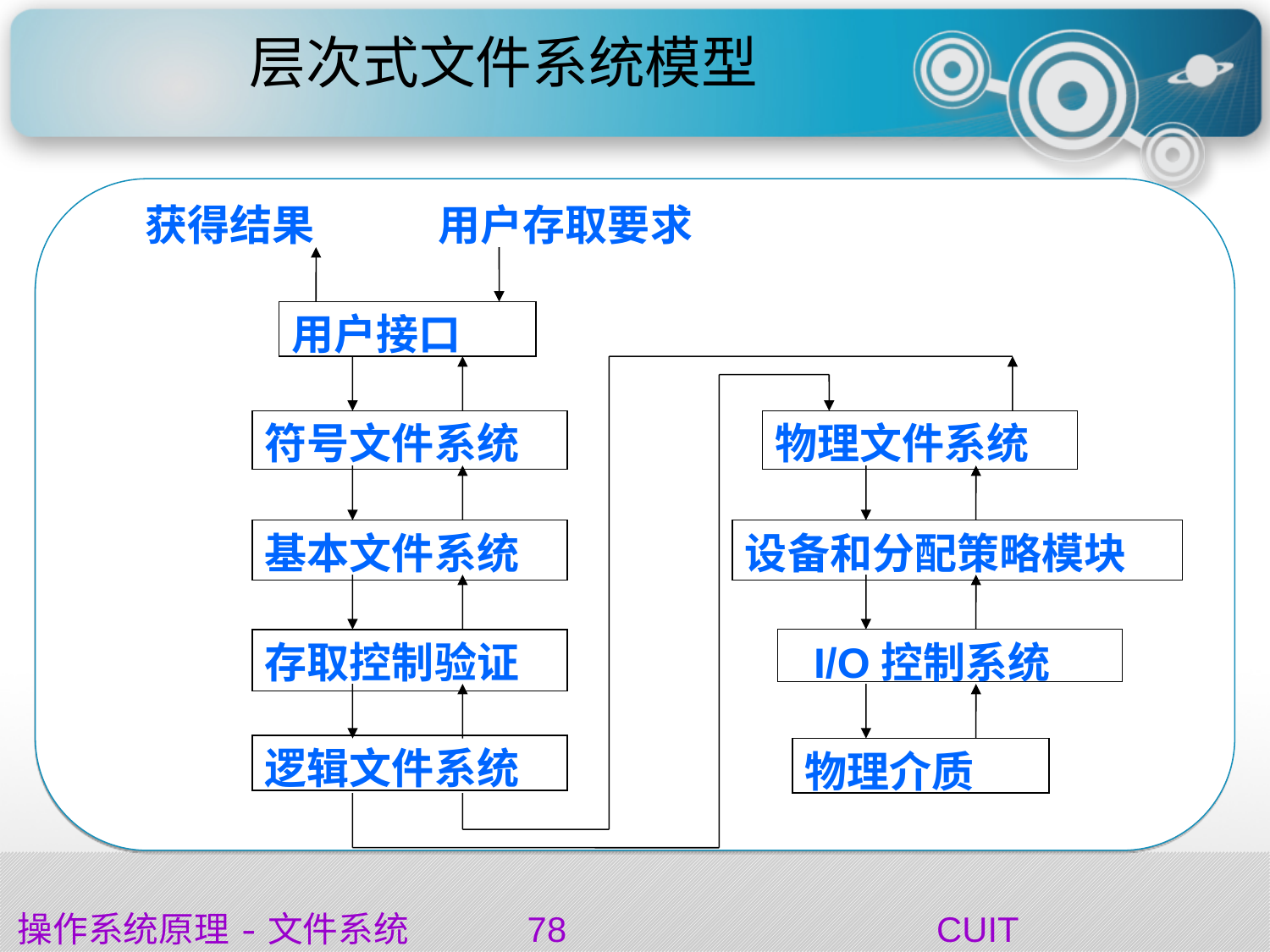

# 层次式文件系统模型

获得结果
用户存取要求

用户接口

符号文件系统
物理文件系统

基本文件系统
设备和分配策略模块

存取控制验证
  I/O控制系统

逻辑文件系统
物理介质